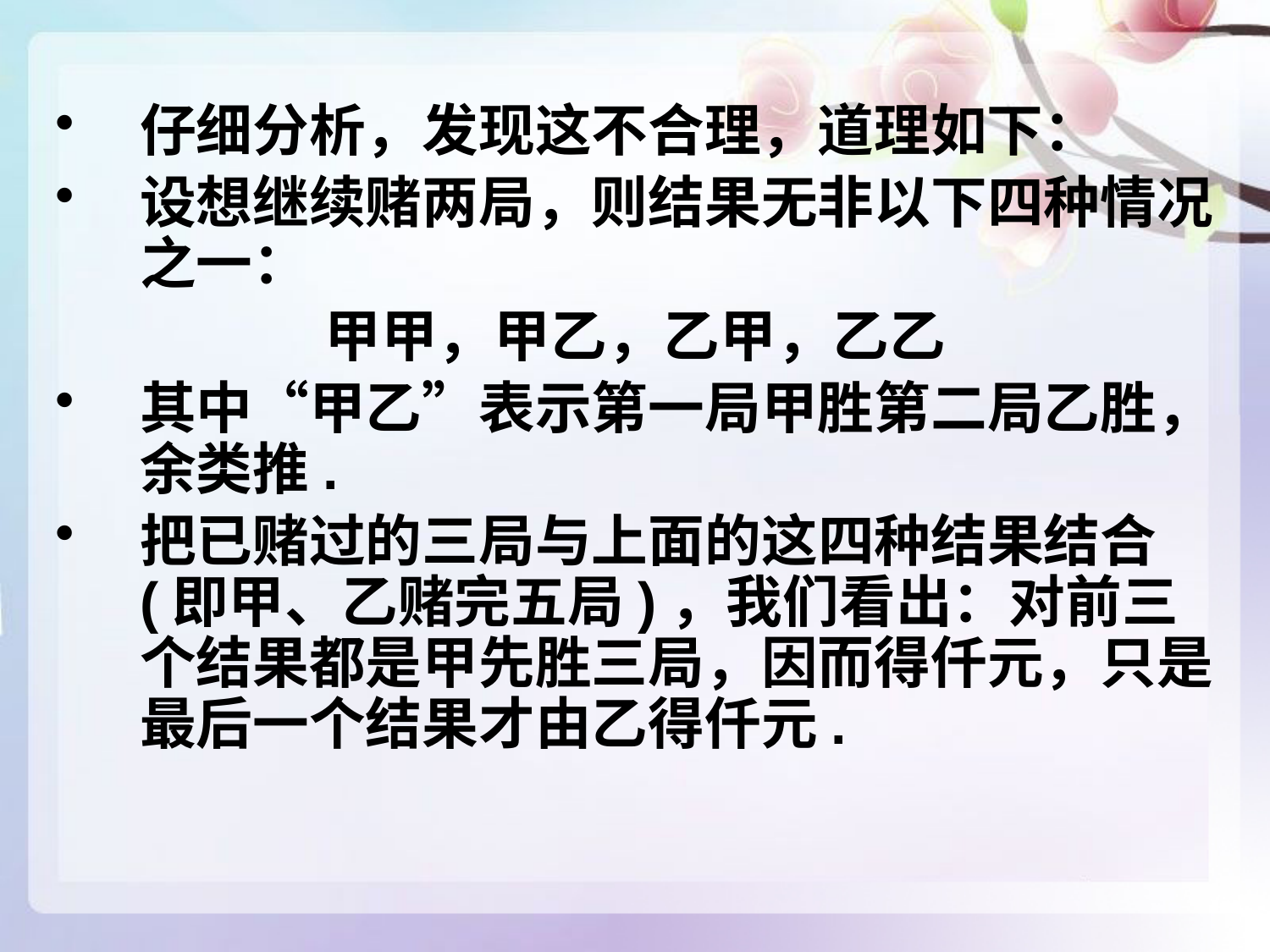

仔细分析，发现这不合理，道理如下：
设想继续赌两局，则结果无非以下四种情况之一：
甲甲，甲乙，乙甲，乙乙
其中“甲乙”表示第一局甲胜第二局乙胜，余类推.
把已赌过的三局与上面的这四种结果结合(即甲、乙赌完五局)，我们看出：对前三个结果都是甲先胜三局，因而得仟元，只是最后一个结果才由乙得仟元.